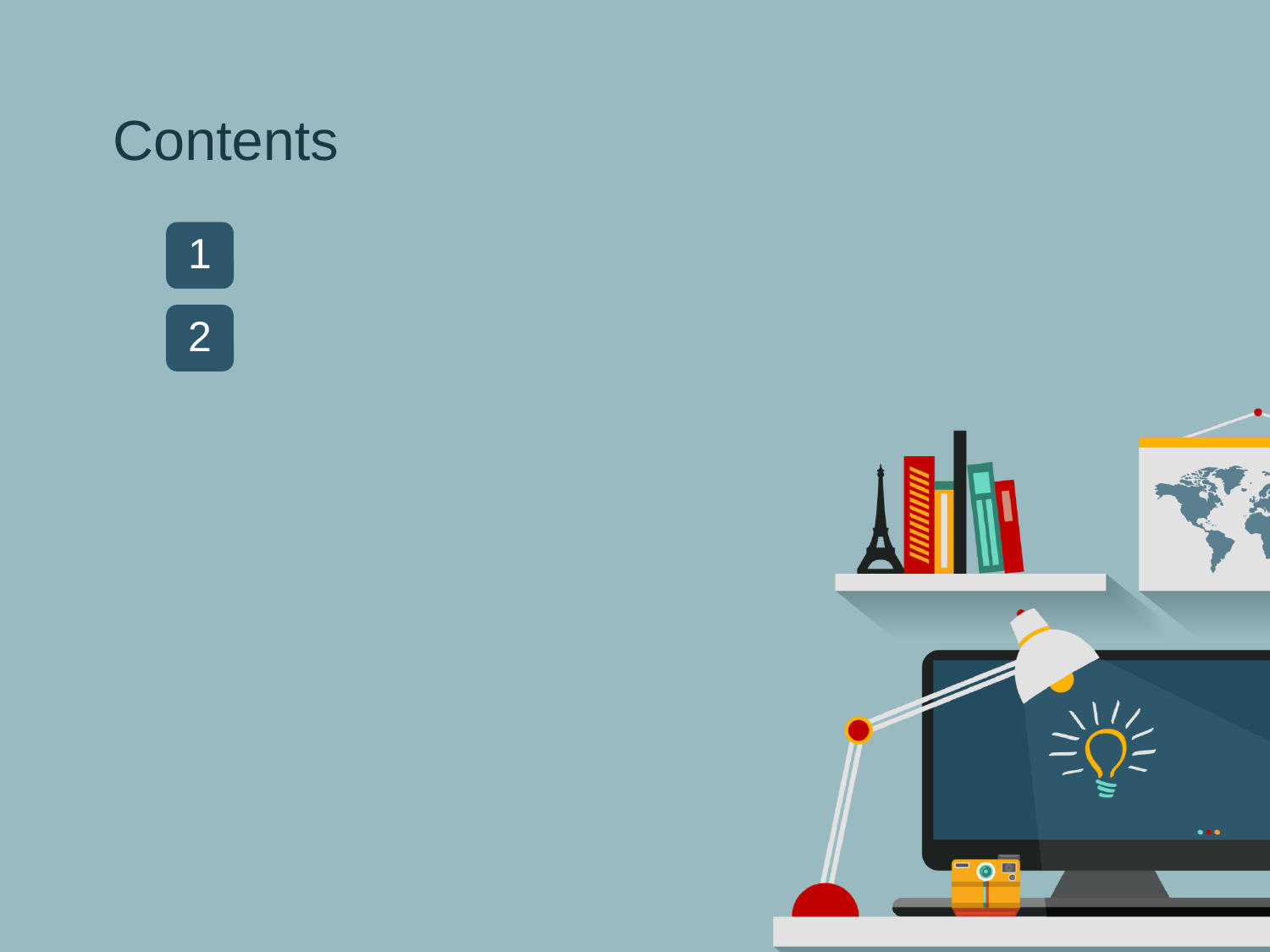

Contents

1
나의 고민거리

2
주제 정하기